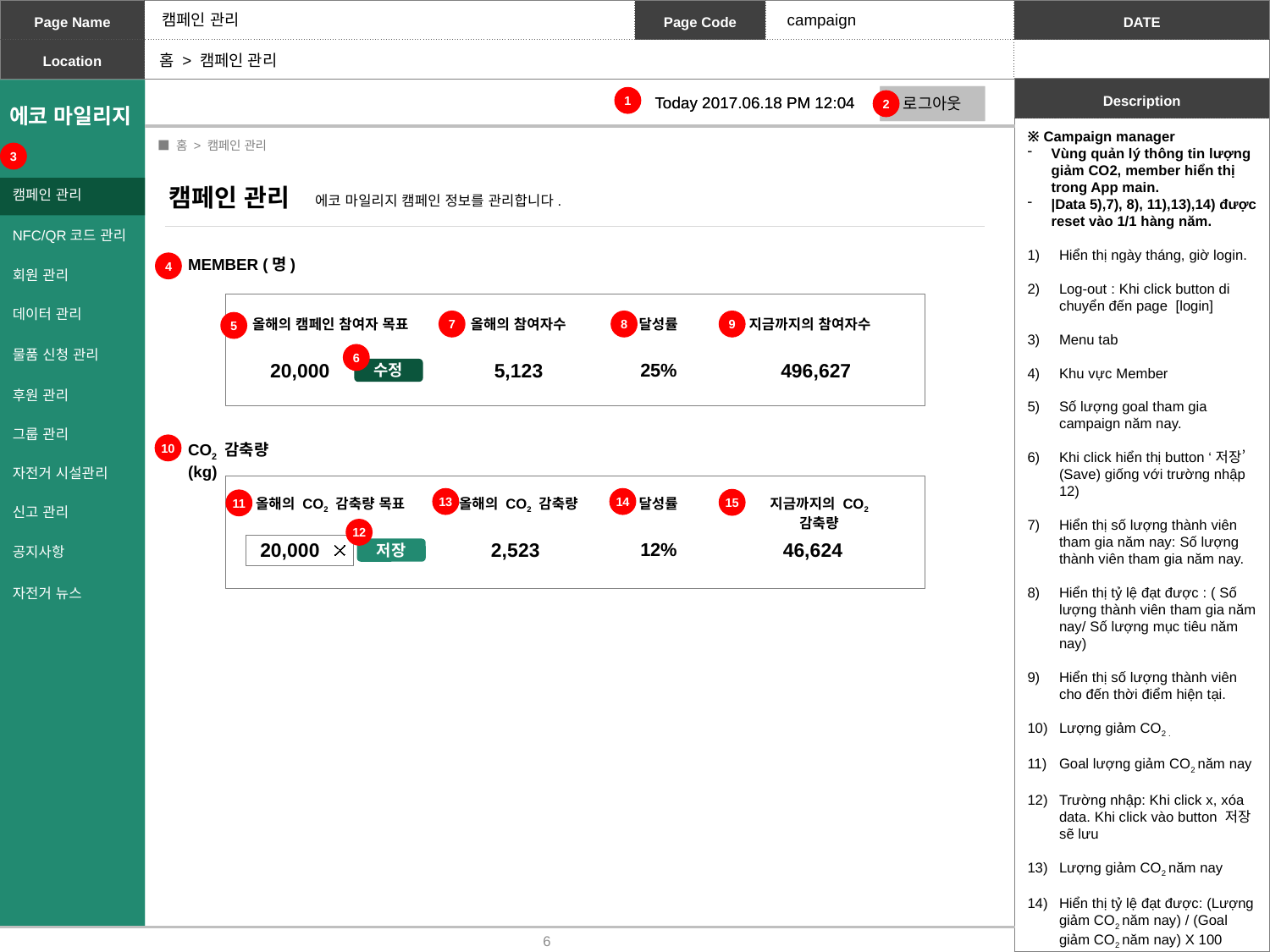

캠페인 관리
campaign
홈 > 캠페인 관리

로그아웃
로그아웃
1
Today 2017.06.18 PM 12:04
Today 2017.06.18 PM 12:04
2
에코 마일리지
※ Campaign manager
Vùng quản lý thông tin lượng giảm CO2, member hiển thị trong App main.
|Data 5),7), 8), 11),13),14) được reset vào 1/1 hàng năm.

Hiển thị ngày tháng, giờ login.

Log-out : Khi click button di chuyển đến page  [login]

Menu tab

Khu vực Member

Số lượng goal tham gia campaign năm nay.

Khi click hiển thị button ‘저장’ (Save) giống với trường nhập 12)

Hiển thị số lượng thành viên tham gia năm nay: Số lượng thành viên tham gia năm nay.

Hiển thị tỷ lệ đạt được : ( Số lượng thành viên tham gia năm nay/ Số lượng mục tiêu năm nay)

Hiển thị số lượng thành viên cho đến thời điểm hiện tại.

Lượng giảm CO2 .

Goal lượng giảm CO2 năm nay

Trường nhập: Khi click x, xóa data. Khi click vào button 저장 sẽ lưu

Lượng giảm CO2 năm nay

Hiển thị tỷ lệ đạt được: (Lượng giảm CO2 năm nay) / (Goal giảm CO2 năm nay) X 100

Hiển thị lượng giảm Co2 tích lũy đến thời điểm hiện tại.

   ■ 홈 > 캠페인 관리
3
캠페인 관리
캠페인 관리

에코 마일리지 캠페인 정보를 관리합니다.
NFC/QR코드 관리
MEMBER (명)
4
회원 관리

데이터 관리
올해의 캠페인 참여자 목표
올해의 참여자수
달성률
지금까지의 참여자수
7
8
9
5
물품 신청 관리
6
20,000
5,123
25%
496,627
수정
후원 관리
그룹 관리
CO2 감축량 (kg)
10
자전거 시설관리

13
14
올해의 CO2 감축량 목표
올해의 CO2 감축량
달성률
15
지금까지의 CO2 감축량
11
신고 관리
12
20,000
2,523
12%
46,624
공지사항

저장

자전거 뉴스
6